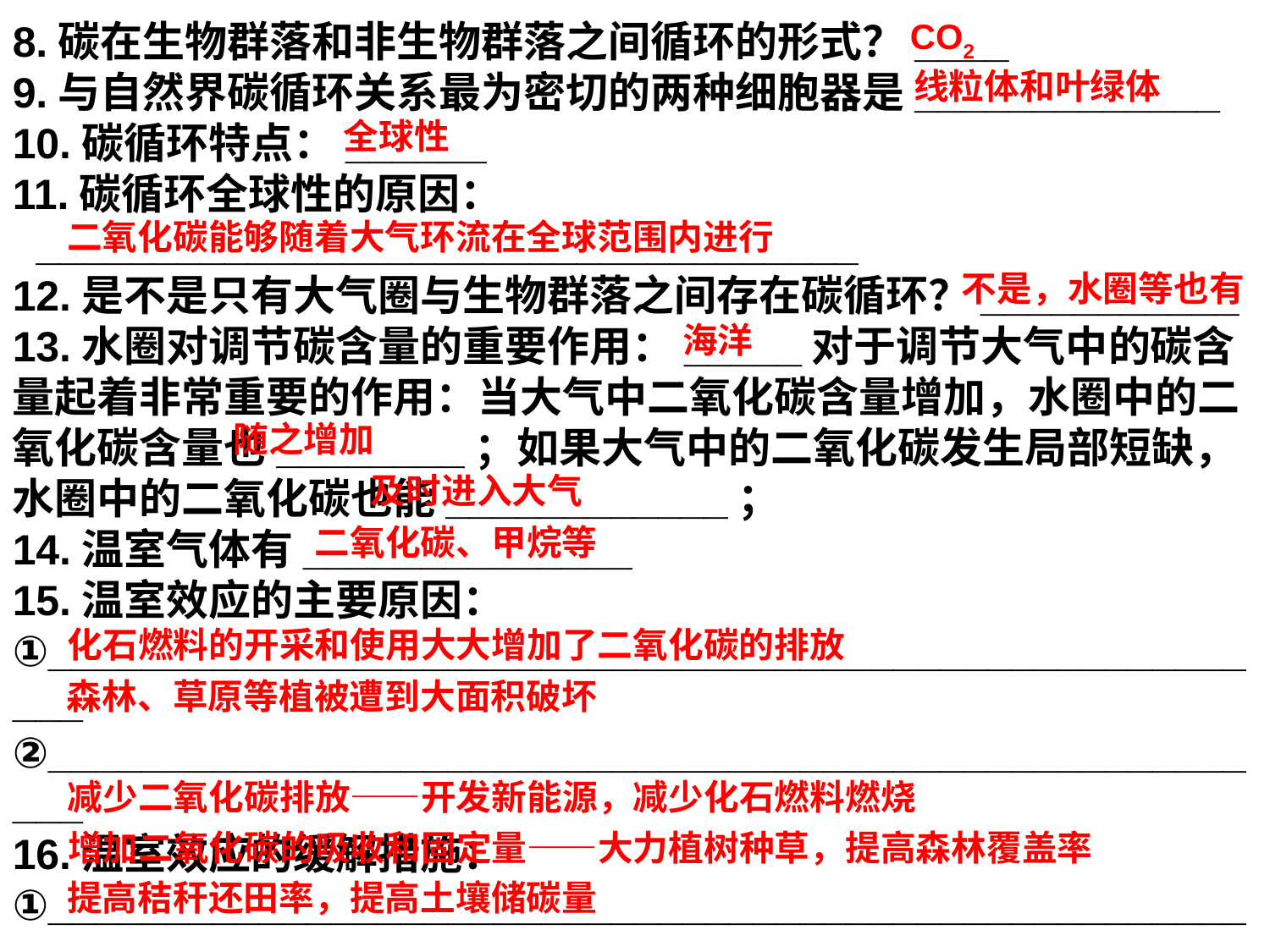

CO2
8.碳在生物群落和非生物群落之间循环的形式？____
9.与自然界碳循环关系最为密切的两种细胞器是_____________
10.碳循环特点：______
11.碳循环全球性的原因：
  ___________________________________
12.是不是只有大气圈与生物群落之间存在碳循环？___________
13.水圈对调节碳含量的重要作用：_____对于调节大气中的碳含量起着非常重要的作用：当大气中二氧化碳含量增加，水圈中的二氧化碳含量也________；如果大气中的二氧化碳发生局部短缺，水圈中的二氧化碳也能____________；
14.温室气体有______________
15.温室效应的主要原因：
①______________________________________________________
②______________________________________________________
16.温室效应的缓解措施：
①______________________________________________________
②______________________________________________________
③______________________________________________________
线粒体和叶绿体
全球性
二氧化碳能够随着大气环流在全球范围内进行
不是，水圈等也有
海洋
随之增加
及时进入大气
二氧化碳、甲烷等
化石燃料的开采和使用大大增加了二氧化碳的排放
森林、草原等植被遭到大面积破坏
减少二氧化碳排放——开发新能源，减少化石燃料燃烧
增加二氧化碳的吸收和固定量——大力植树种草，提高森林覆盖率
提高秸秆还田率，提高土壤储碳量